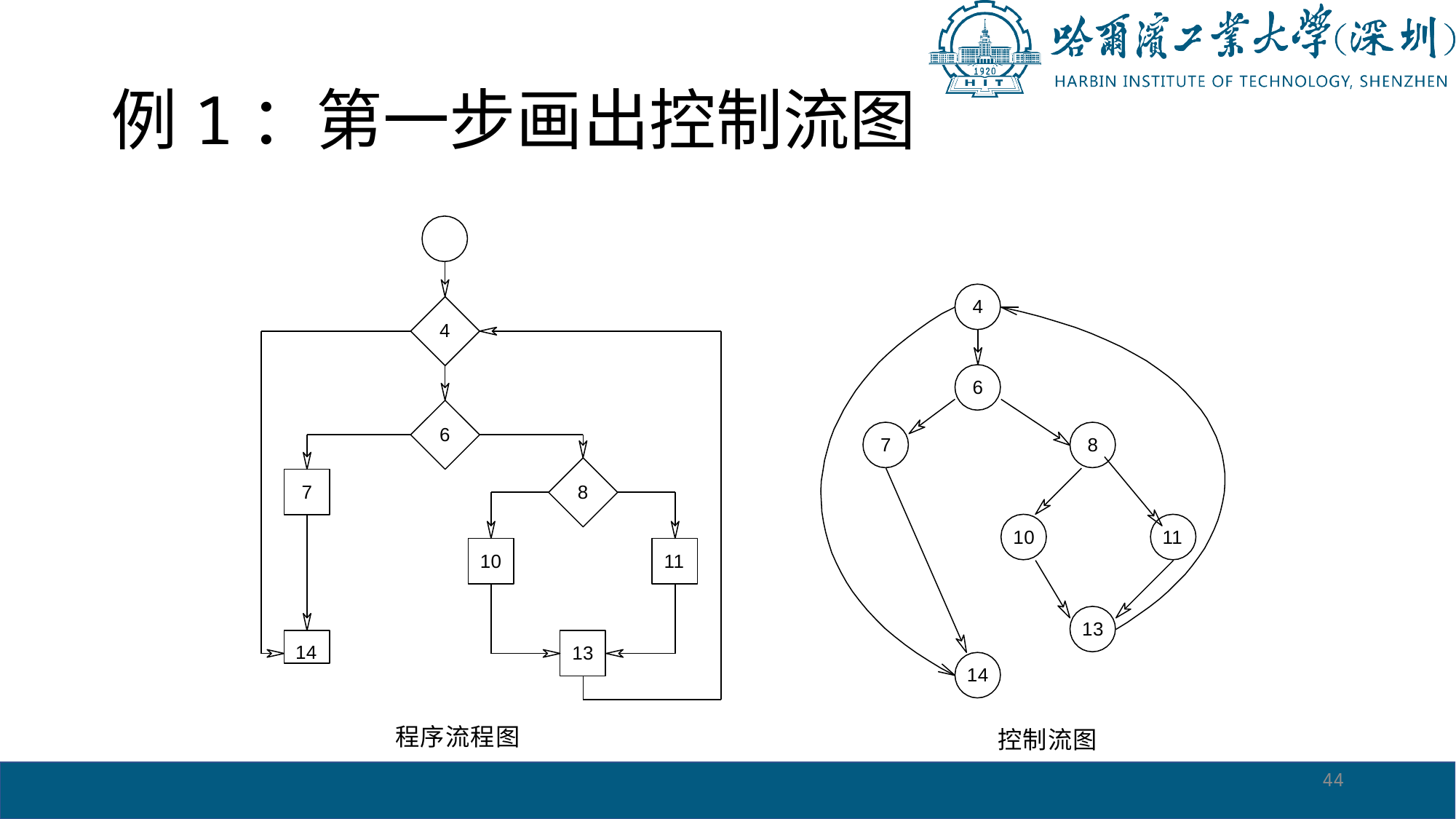

# 例1：第一步画出控制流图

4

4

6

6

7
8

7
8

10
11

10
11

13
14

13

14

程序流程图
控制流图
44